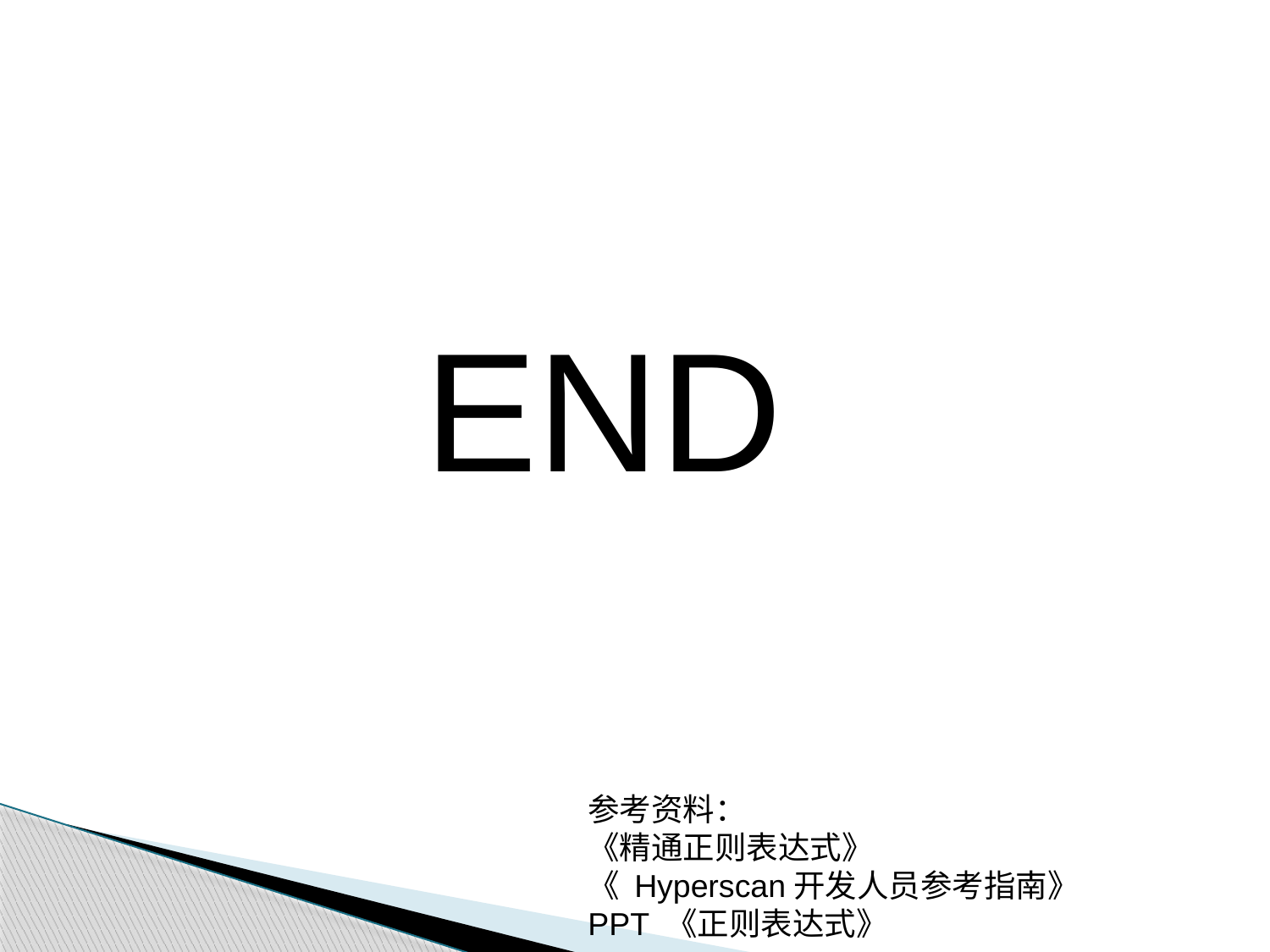

END
参考资料：
《精通正则表达式》
《 Hyperscan开发人员参考指南》
PPT 《正则表达式》